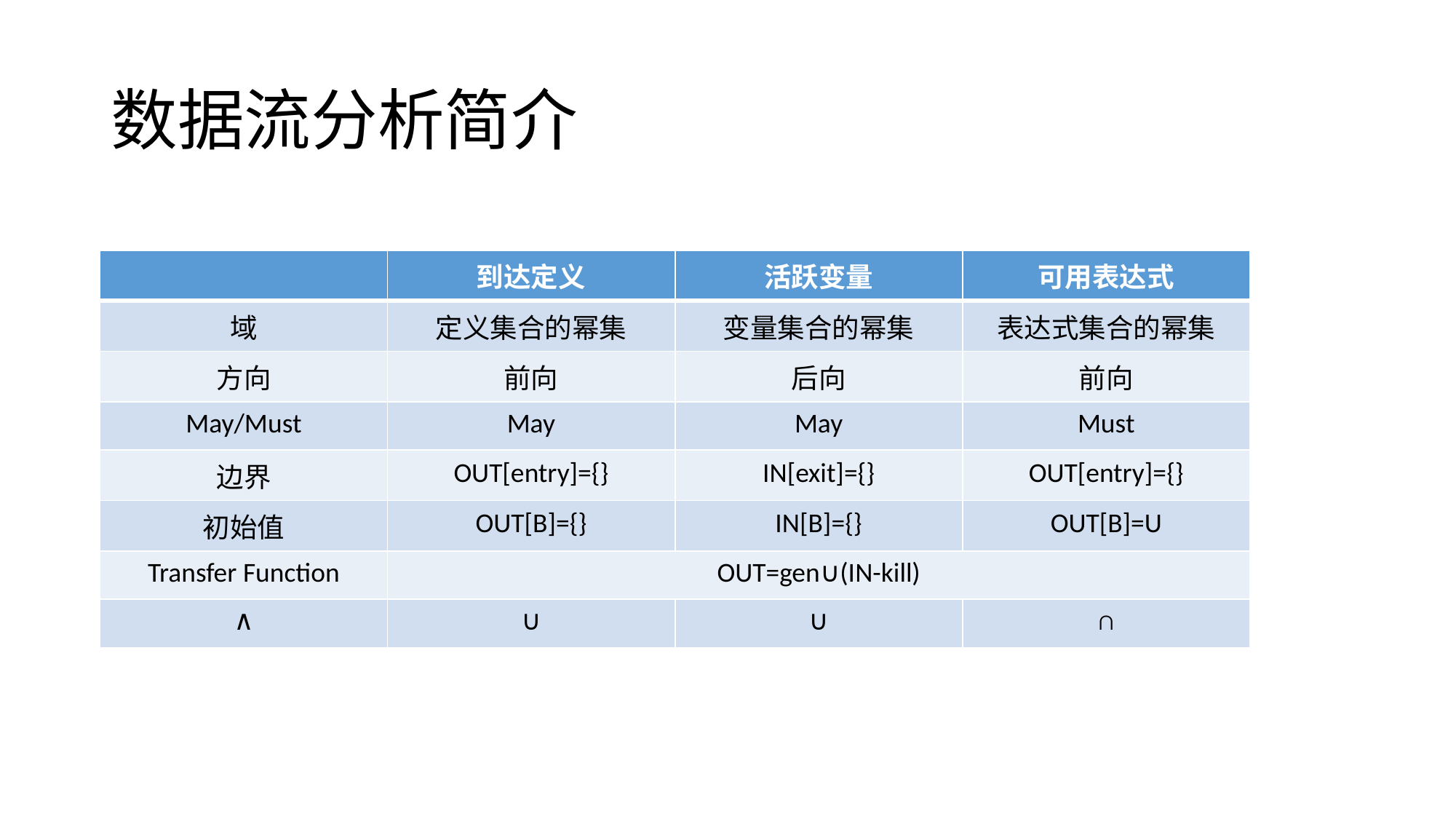

# 数据流分析简介
|  | 到达定义 | 活跃变量 | 可用表达式 |
| --- | --- | --- | --- |
| 域 | 定义集合的幂集 | 变量集合的幂集 | 表达式集合的幂集 |
| 方向 | 前向 | 后向 | 前向 |
| May/Must | May | May | Must |
| 边界 | OUT[entry]={} | IN[exit]={} | OUT[entry]={} |
| 初始值 | OUT[B]={} | IN[B]={} | OUT[B]=U |
| Transfer Function | OUT=gen∪(IN-kill) |  |  |
| ∧ | ∪ | ∪ | ∩ |